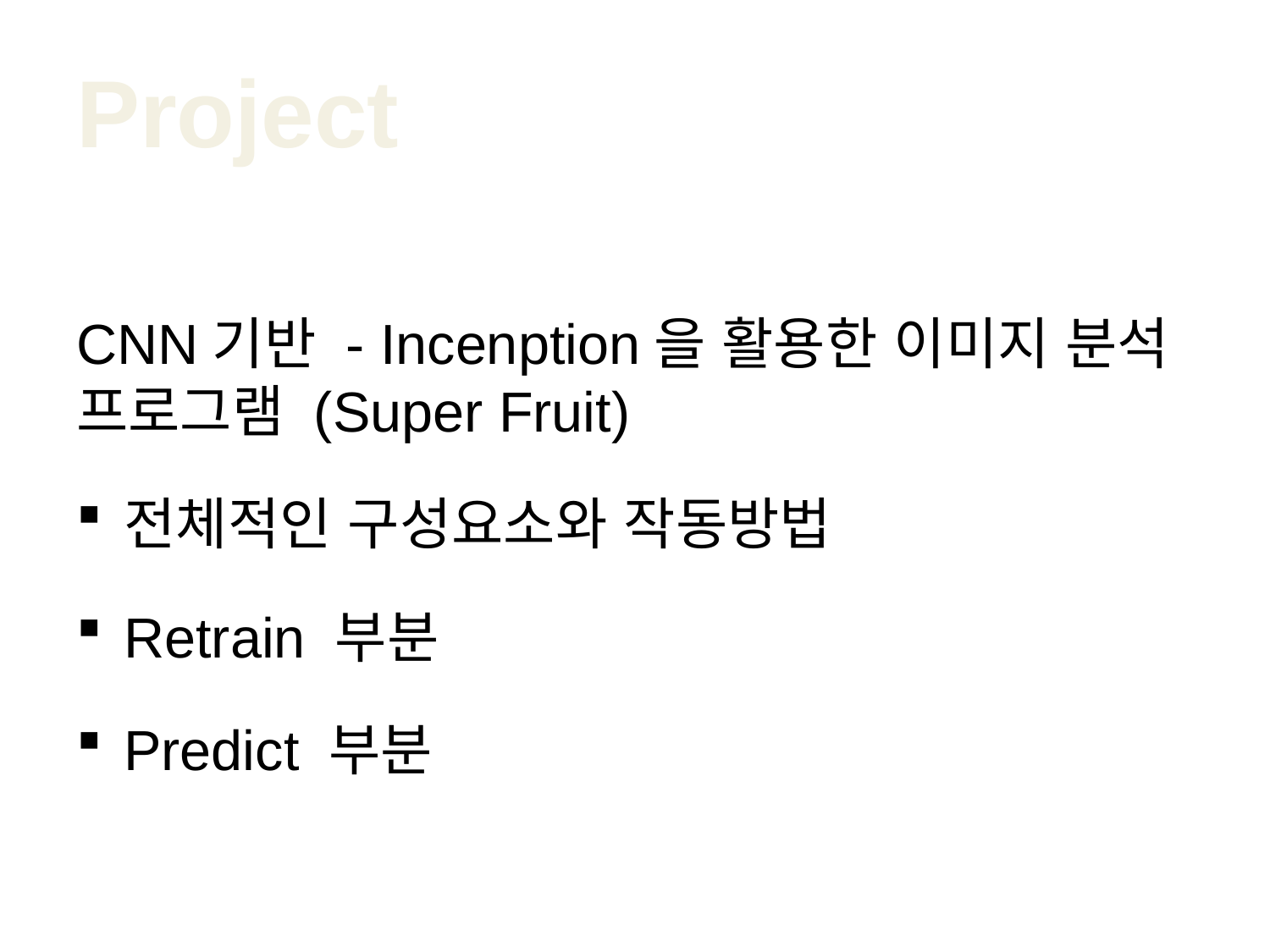

Project

CNN기반 - Incenption을 활용한 이미지 분석 프로그램 (Super Fruit)
전체적인 구성요소와 작동방법
Retrain 부분
Predict 부분